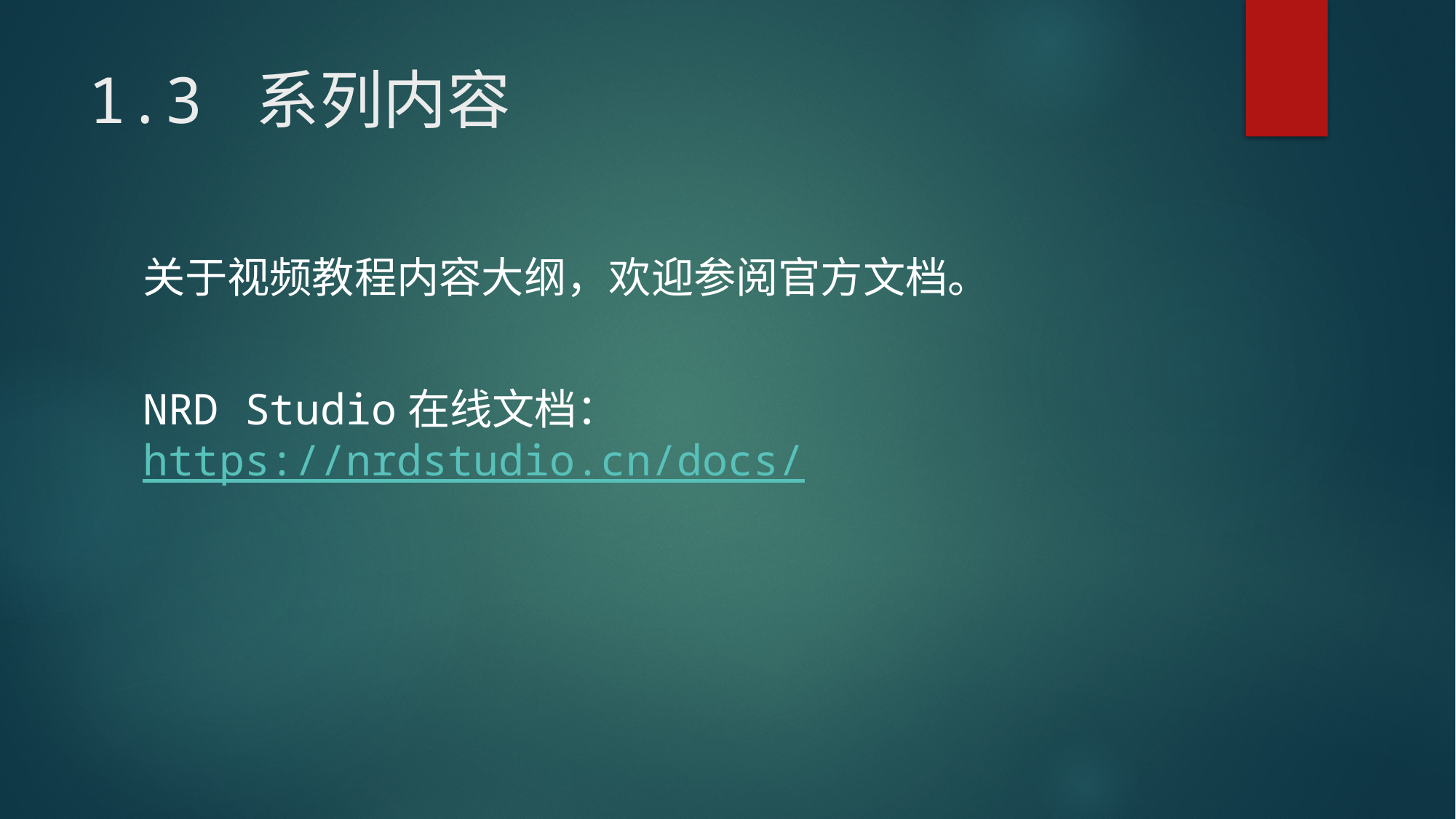

# 1.3 系列内容
关于视频教程内容大纲，欢迎参阅官方文档。

NRD Studio在线文档： https://nrdstudio.cn/docs/